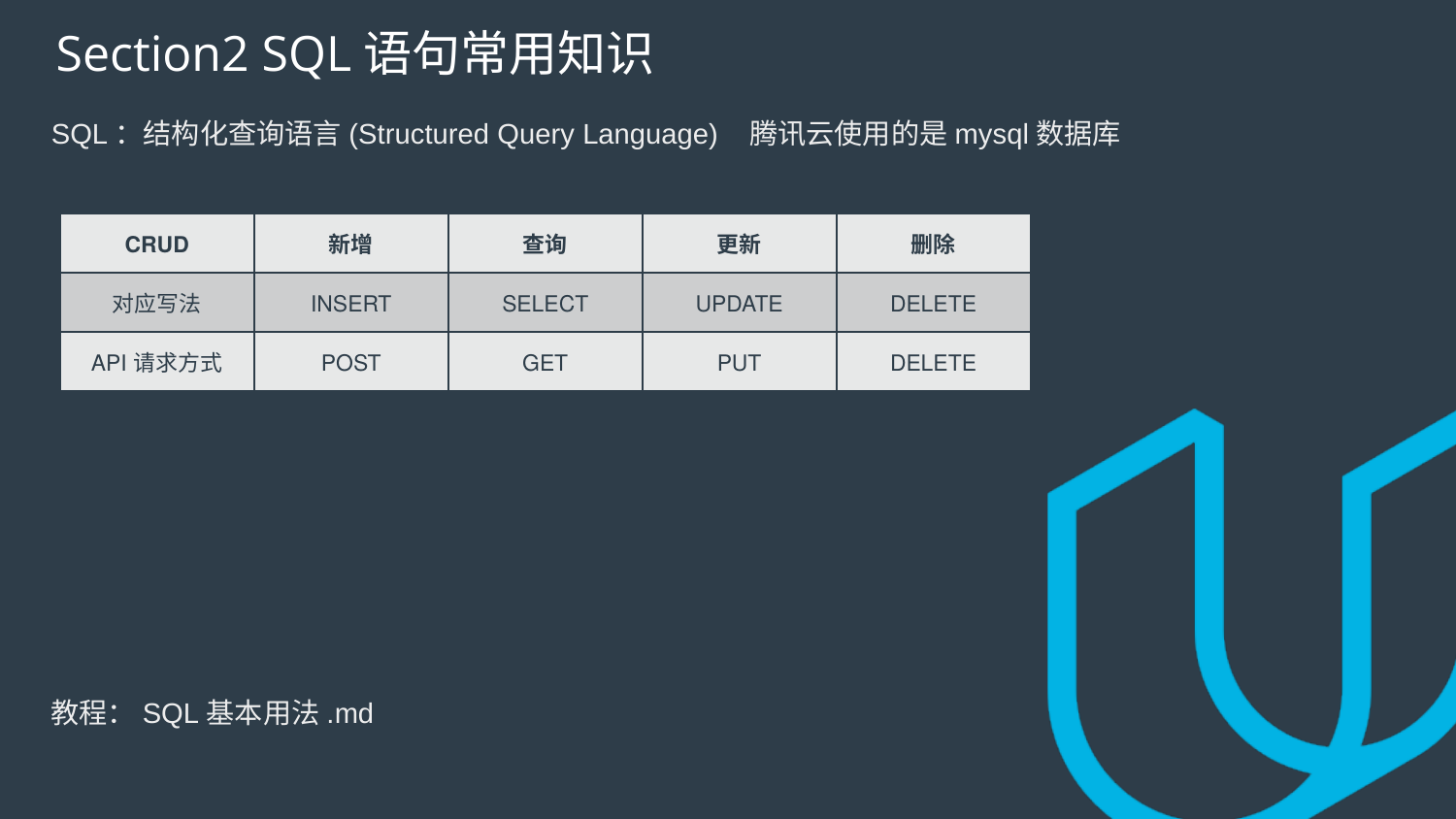

# Section2 SQL语句常用知识
SQL：结构化查询语言(Structured Query Language)   腾讯云使用的是mysql数据库
| CRUD | 新增 | 查询 | 更新 | 删除 |
| --- | --- | --- | --- | --- |
| 对应写法 | INSERT | SELECT | UPDATE | DELETE |
| API请求方式 | POST | GET | PUT | DELETE |
教程：SQL基本用法.md